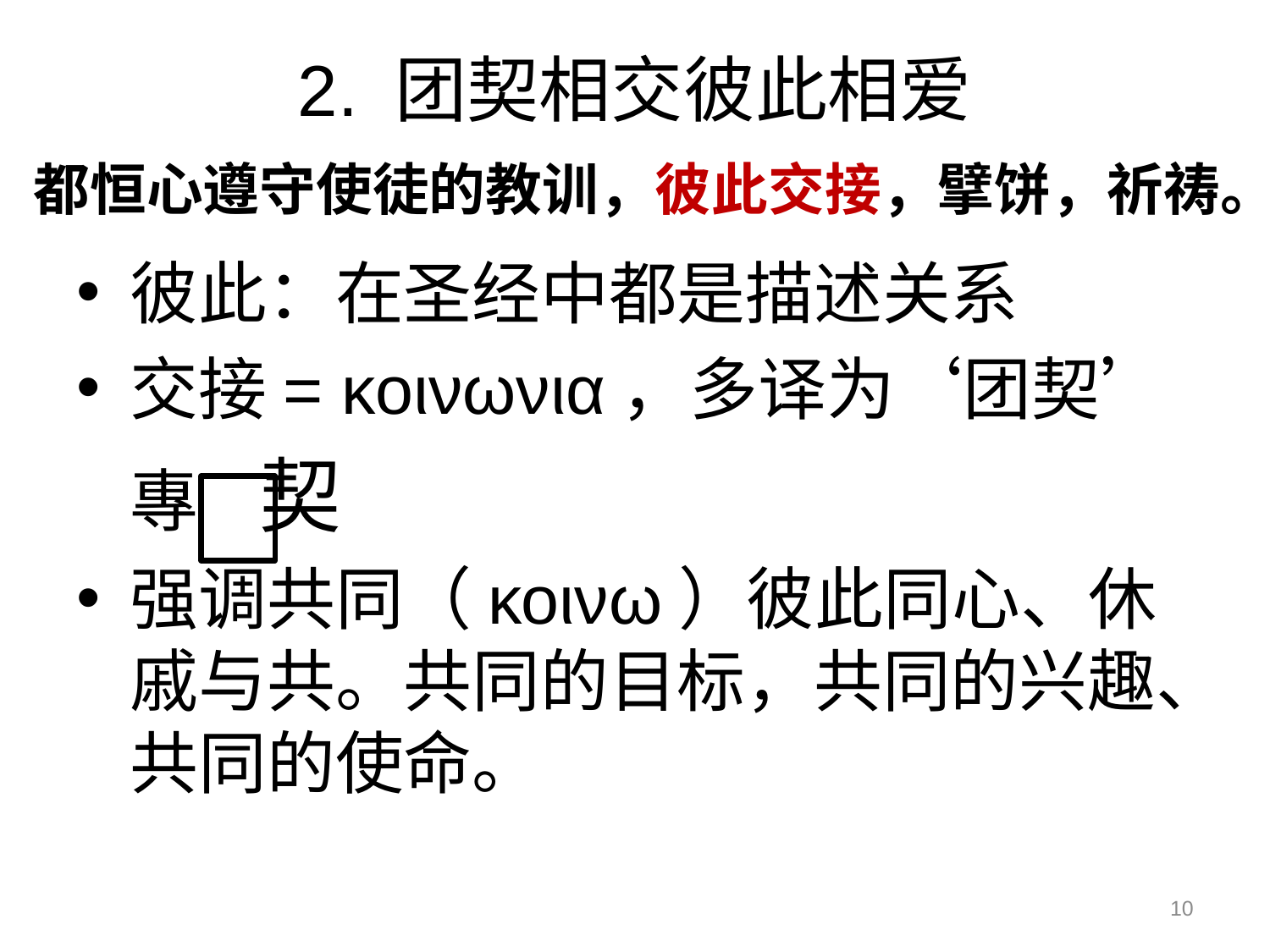

# 2. 团契相交彼此相爱
都恒心遵守使徒的教训，彼此交接，擘饼，祈祷。

彼此：在圣经中都是描述关系
交接= κοινωνια，多译为‘团契’
		專    契
强调共同（κοινω）彼此同心、休戚与共。共同的目标，共同的兴趣、共同的使命。

10